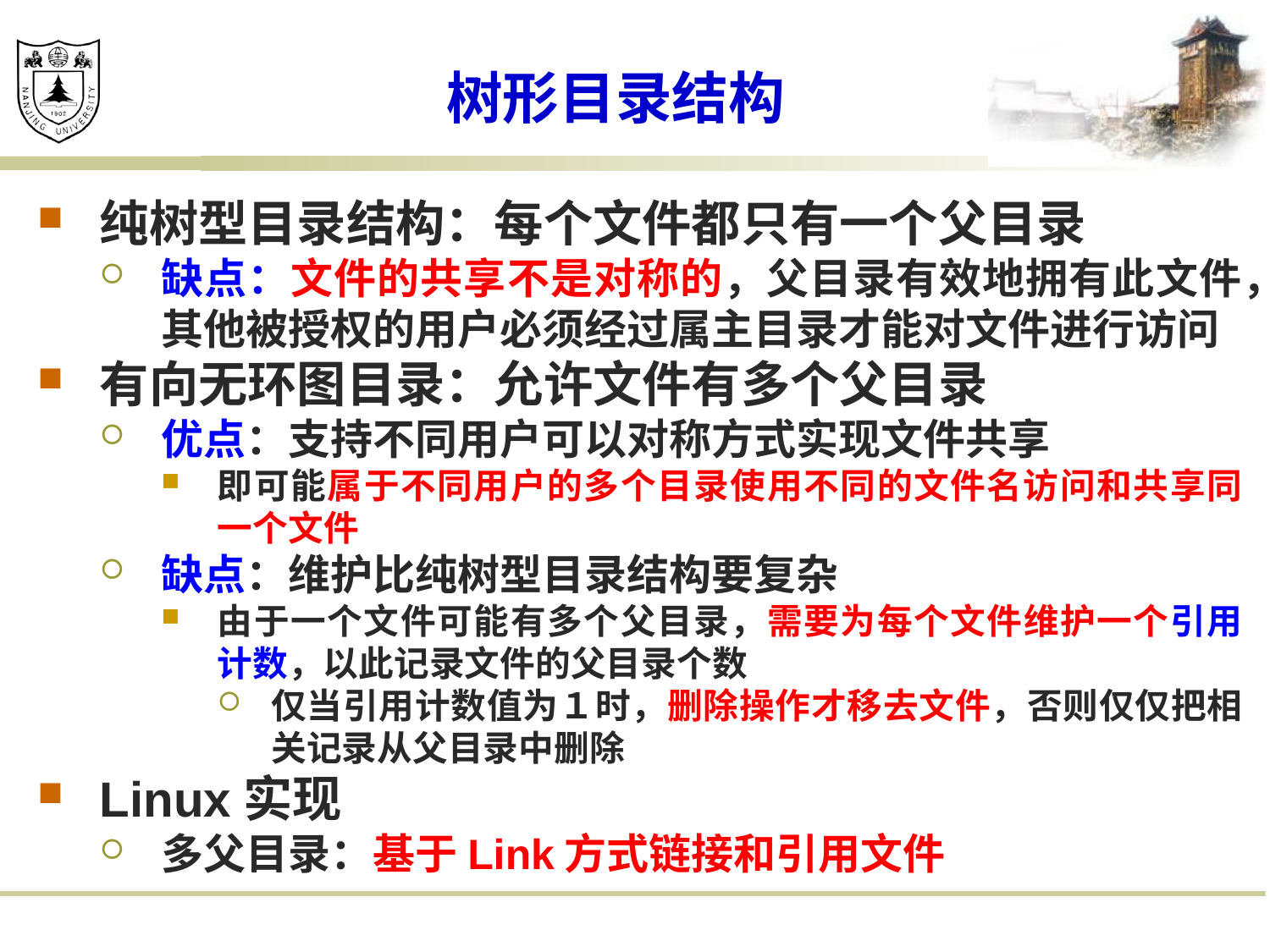

# 树形目录结构
纯树型目录结构：每个文件都只有一个父目录
缺点：文件的共享不是对称的，父目录有效地拥有此文件，其他被授权的用户必须经过属主目录才能对文件进行访问
有向无环图目录：允许文件有多个父目录
优点：支持不同用户可以对称方式实现文件共享
即可能属于不同用户的多个目录使用不同的文件名访问和共享同一个文件
缺点：维护比纯树型目录结构要复杂
由于一个文件可能有多个父目录，需要为每个文件维护一个引用计数，以此记录文件的父目录个数
仅当引用计数值为１时，删除操作才移去文件，否则仅仅把相关记录从父目录中删除
Linux实现
多父目录：基于Link方式链接和引用文件
23